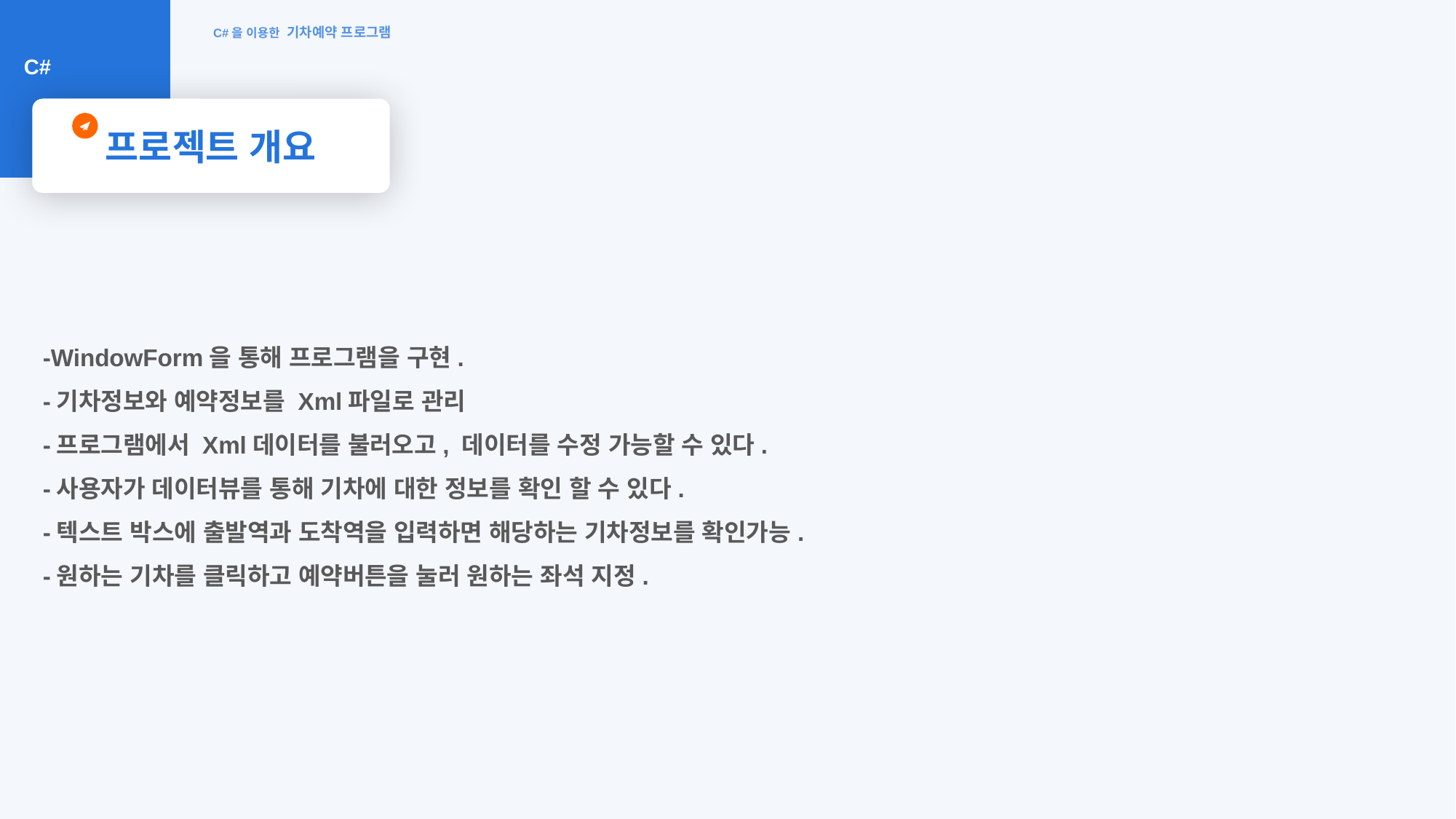

C#을 이용한  기차예약 프로그램
C#
프로젝트 개요

-WindowForm을 통해 프로그램을 구현.
-기차정보와 예약정보를 Xml파일로 관리
-프로그램에서 Xml데이터를 불러오고, 데이터를 수정 가능할 수 있다.
-사용자가 데이터뷰를 통해 기차에 대한 정보를 확인 할 수 있다.
-텍스트 박스에 출발역과 도착역을 입력하면 해당하는 기차정보를 확인가능.
-원하는 기차를 클릭하고 예약버튼을 눌러 원하는 좌석 지정.